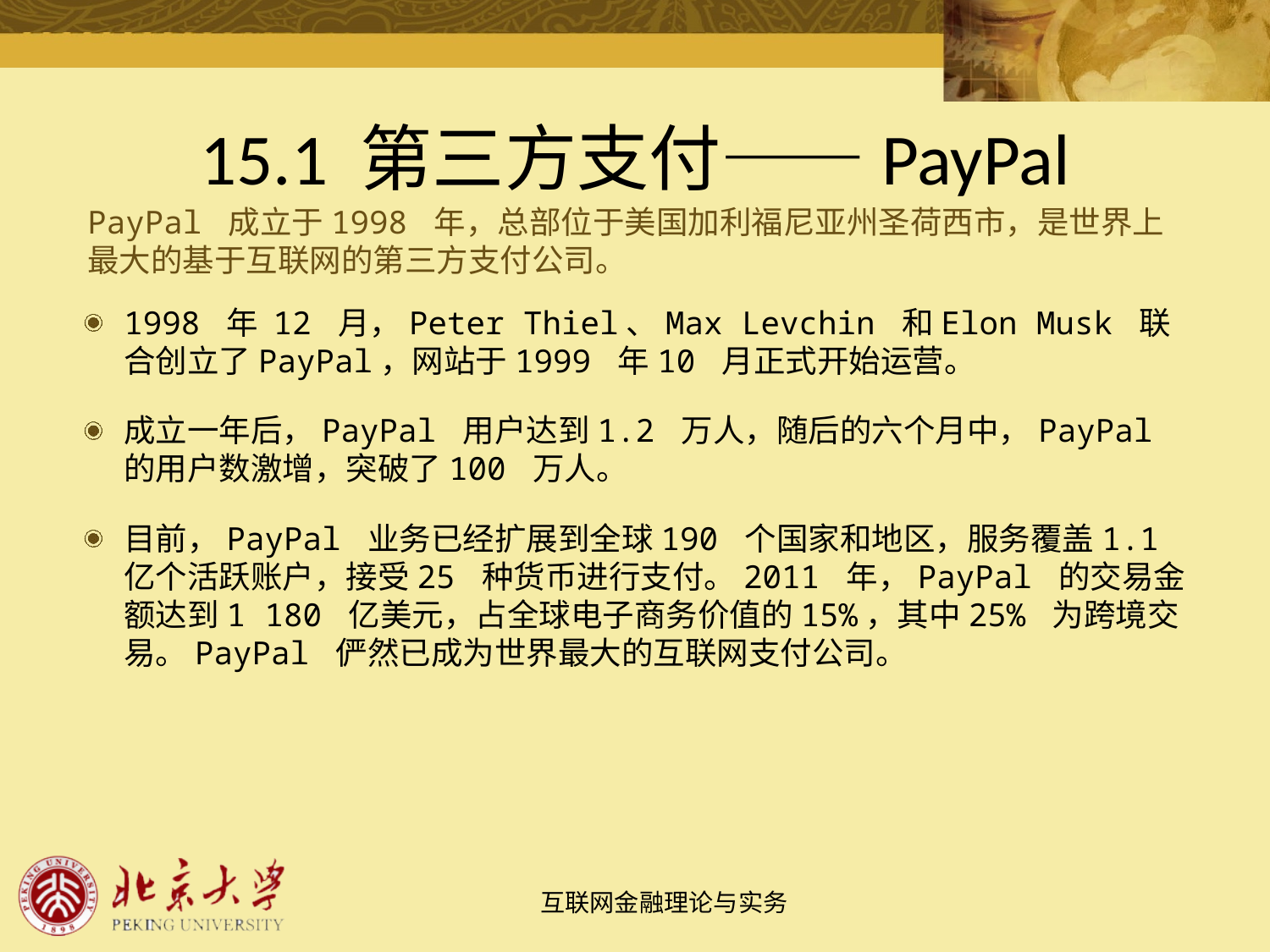

# 15.1 第三方支付——PayPal
PayPal 成立于1998 年，总部位于美国加利福尼亚州圣荷西市，是世界上最大的基于互联网的第三方支付公司。
1998 年 12 月，Peter Thiel、Max Levchin 和Elon Musk 联合创立了PayPal，网站于1999 年10 月正式开始运营。
成立一年后，PayPal 用户达到1.2 万人，随后的六个月中，PayPal 的用户数激增，突破了100 万人。
目前，PayPal 业务已经扩展到全球190 个国家和地区，服务覆盖1.1 亿个活跃账户，接受25 种货币进行支付。2011 年，PayPal 的交易金额达到1 180 亿美元，占全球电子商务价值的15%，其中25% 为跨境交易。PayPal 俨然已成为世界最大的互联网支付公司。